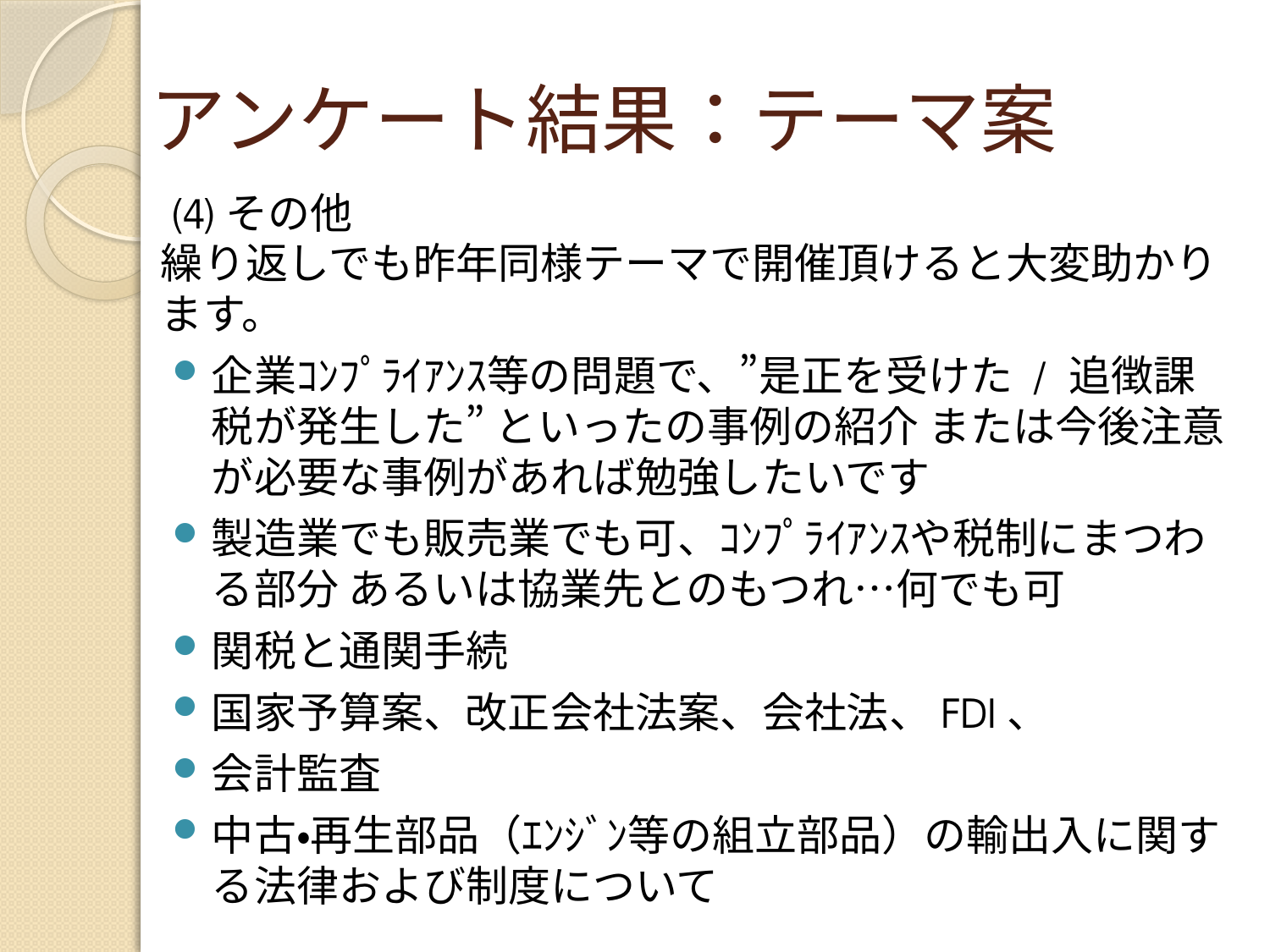

# アンケート結果：テーマ案
(4)その他
繰り返しでも昨年同様テーマで開催頂けると大変助かります。
企業ｺﾝﾌﾟﾗｲｱﾝｽ等の問題で、”是正を受けた / 追徴課税が発生した” といったの事例の紹介 または今後注意が必要な事例があれば勉強したいです
製造業でも販売業でも可、ｺﾝﾌﾟﾗｲｱﾝｽや税制にまつわる部分 あるいは協業先とのもつれ…何でも可
関税と通関手続
国家予算案、改正会社法案、会社法、FDI、
会計監査
中古・再生部品（ｴﾝｼﾞﾝ等の組立部品）の輸出入に関する法律および制度について